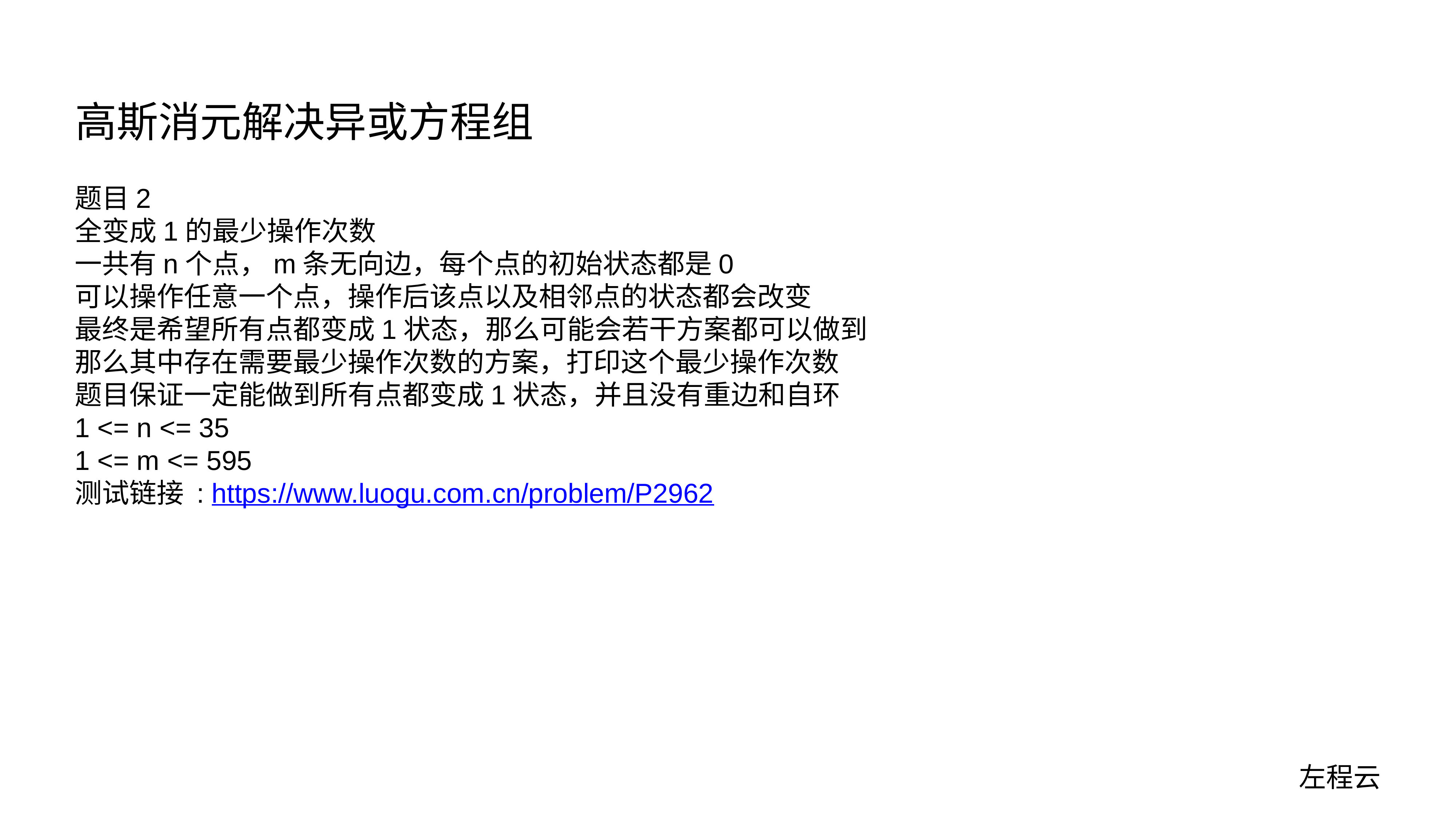

# 高斯消元解决异或方程组
题目2
全变成1的最少操作次数
一共有n个点，m条无向边，每个点的初始状态都是0
可以操作任意一个点，操作后该点以及相邻点的状态都会改变
最终是希望所有点都变成1状态，那么可能会若干方案都可以做到
那么其中存在需要最少操作次数的方案，打印这个最少操作次数
题目保证一定能做到所有点都变成1状态，并且没有重边和自环
1 <= n <= 35
1 <= m <= 595
测试链接 : https://www.luogu.com.cn/problem/P2962
左程云